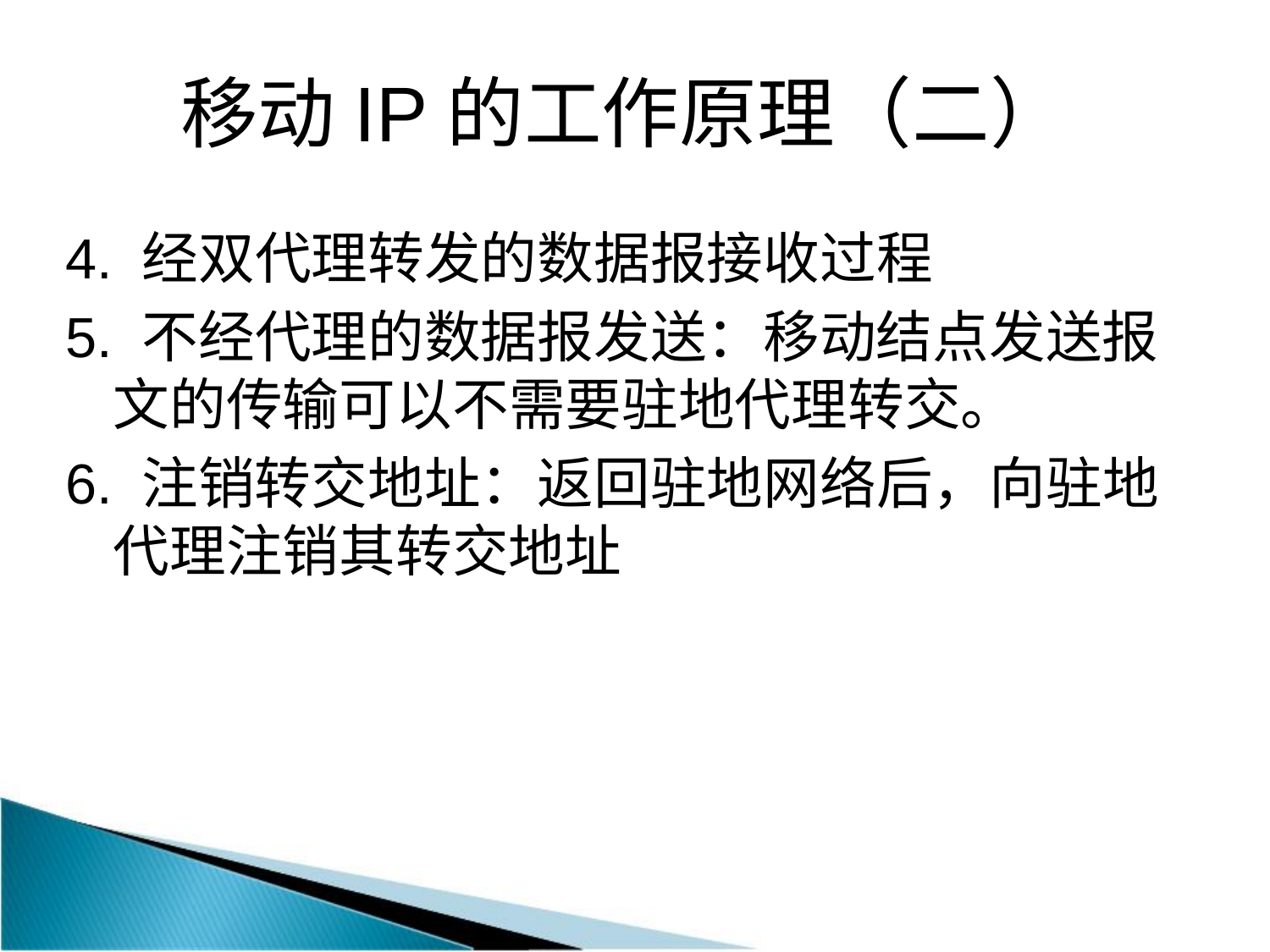

# 移动IP的工作原理（二）
4. 经双代理转发的数据报接收过程
5. 不经代理的数据报发送：移动结点发送报文的传输可以不需要驻地代理转交。
6. 注销转交地址：返回驻地网络后，向驻地代理注销其转交地址